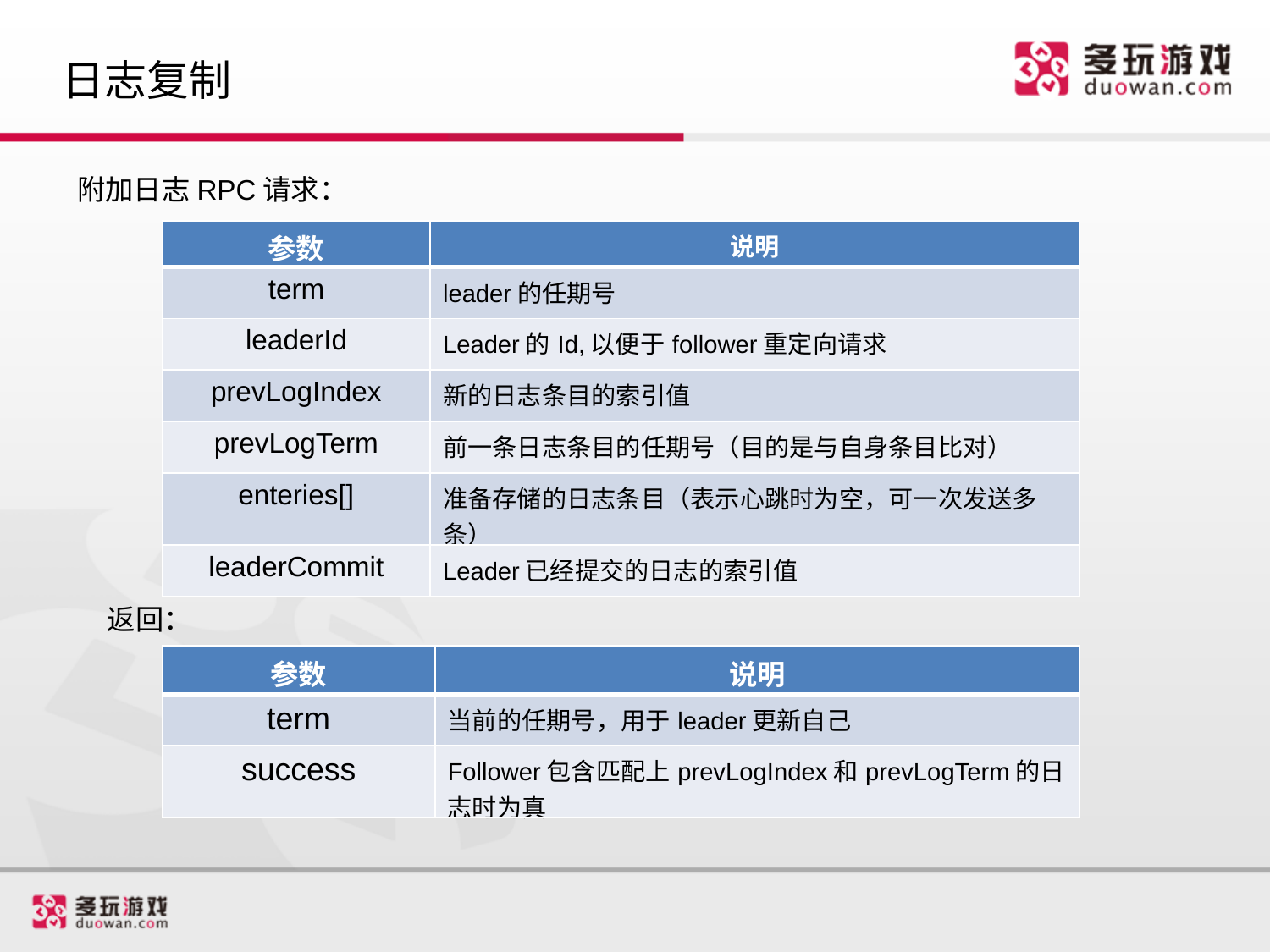

# 日志复制
附加日志RPC请求：
| 参数 | 说明 |
| --- | --- |
| term | leader的任期号 |
| leaderId | Leader的Id,以便于follower重定向请求 |
| prevLogIndex | 新的日志条目的索引值 |
| prevLogTerm | 前一条日志条目的任期号（目的是与自身条目比对） |
| enteries[] | 准备存储的日志条目（表示心跳时为空，可一次发送多条） |
| leaderCommit | Leader已经提交的日志的索引值 |
返回：
| 参数 | 说明 |
| --- | --- |
| term | 当前的任期号，用于leader更新自己 |
| success | Follower包含匹配上prevLogIndex和prevLogTerm的日志时为真 |